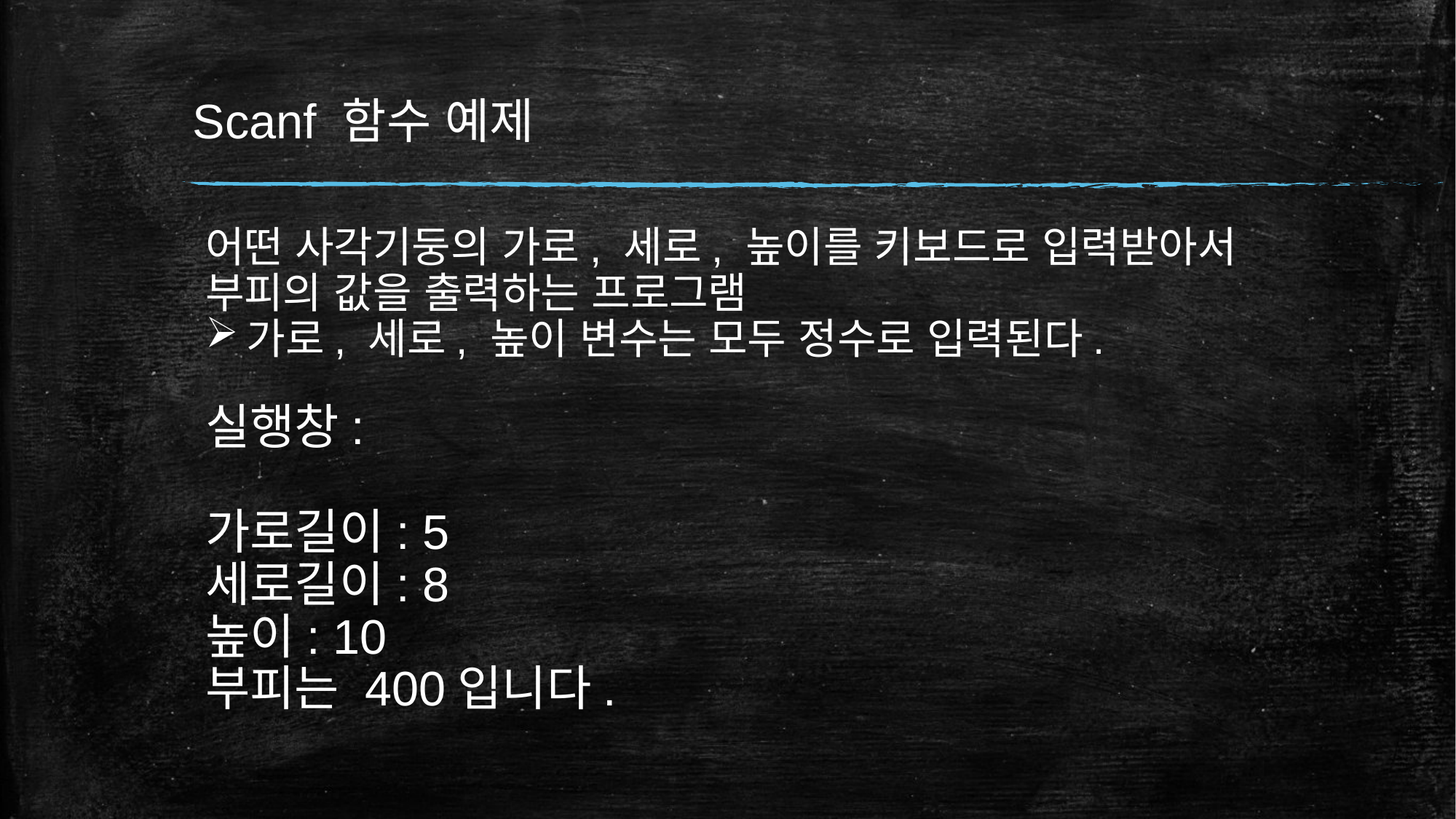

# Scanf 함수 예제
어떤 사각기둥의 가로, 세로, 높이를 키보드로 입력받아서 부피의 값을 출력하는 프로그램
가로, 세로, 높이 변수는 모두 정수로 입력된다.

실행창:

가로길이: 5
세로길이: 8
높이: 10
부피는 400입니다.